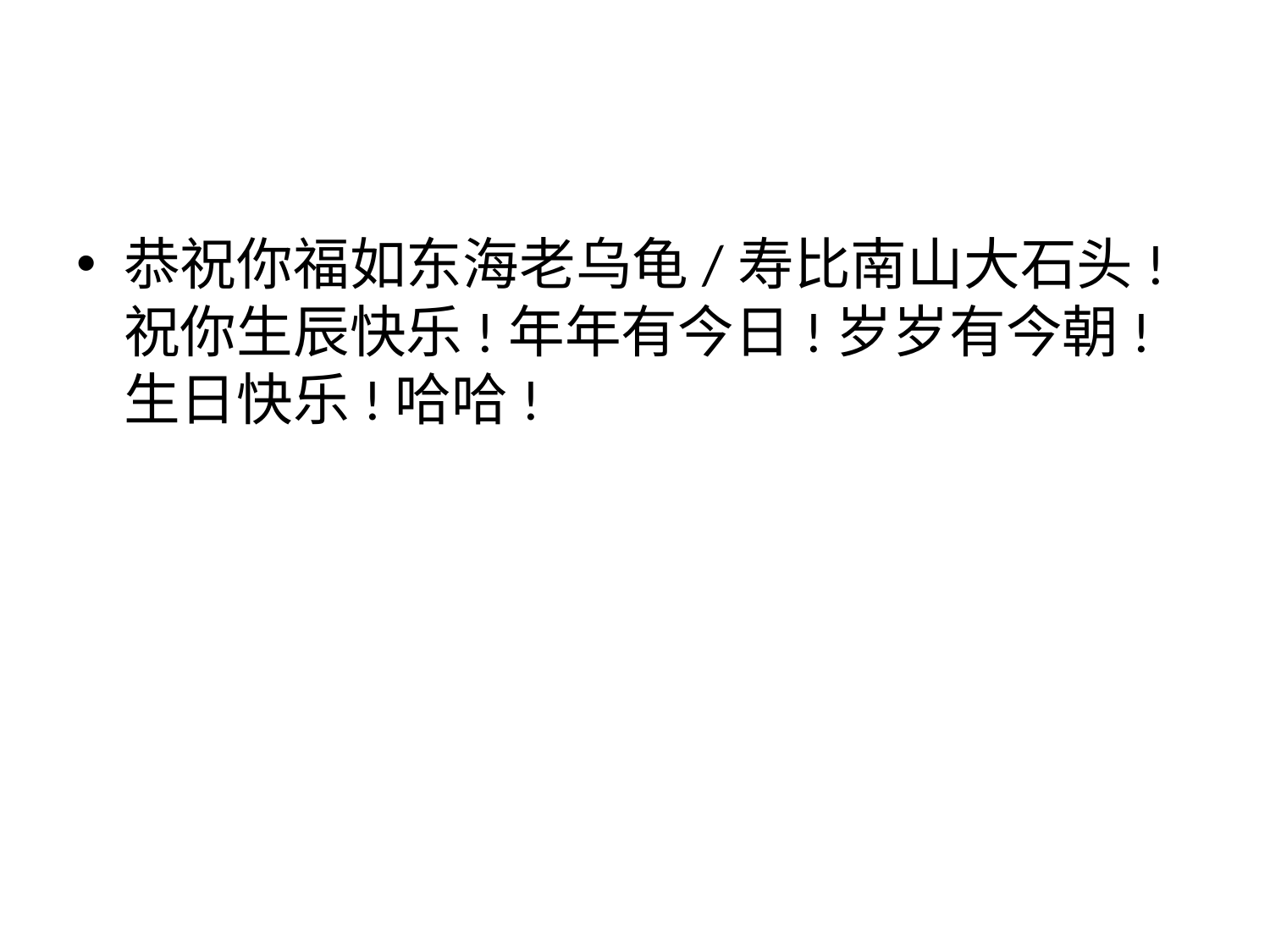

#
恭祝你福如东海老乌龟/寿比南山大石头!祝你生辰快乐!年年有今日!岁岁有今朝!生日快乐!哈哈!